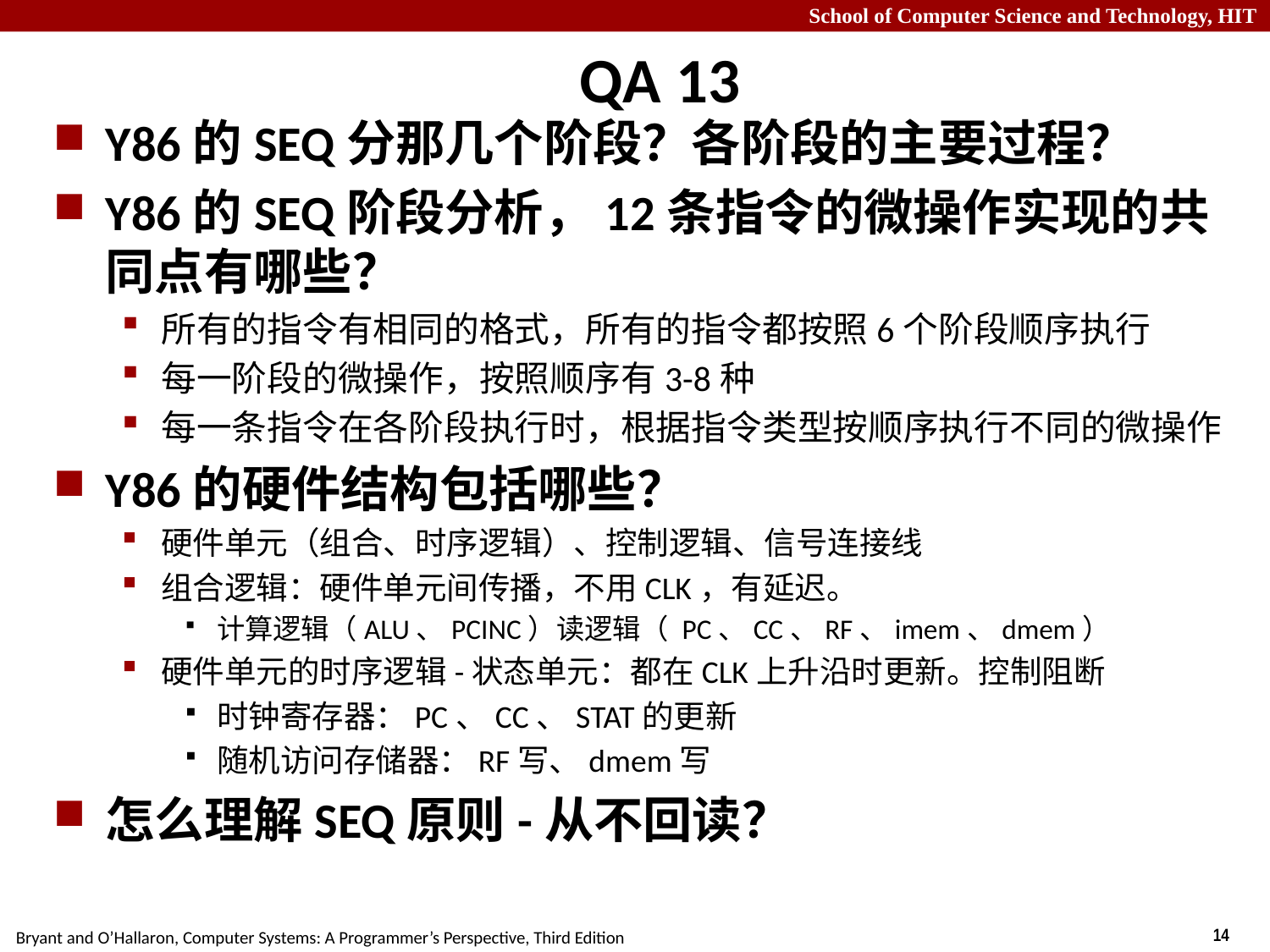

# QA 13
Y86的SEQ分那几个阶段？各阶段的主要过程？
Y86的SEQ阶段分析，12条指令的微操作实现的共同点有哪些？
所有的指令有相同的格式，所有的指令都按照6个阶段顺序执行
每一阶段的微操作，按照顺序有3-8种
每一条指令在各阶段执行时，根据指令类型按顺序执行不同的微操作
Y86的硬件结构包括哪些？
硬件单元（组合、时序逻辑）、控制逻辑、信号连接线
组合逻辑：硬件单元间传播，不用CLK，有延迟。
计算逻辑（ALU、PCINC）读逻辑（ PC、CC、RF、imem、dmem）
硬件单元的时序逻辑-状态单元：都在CLK上升沿时更新。控制阻断
时钟寄存器：PC、CC、STAT的更新
随机访问存储器：RF写、dmem写
怎么理解SEQ原则-从不回读？